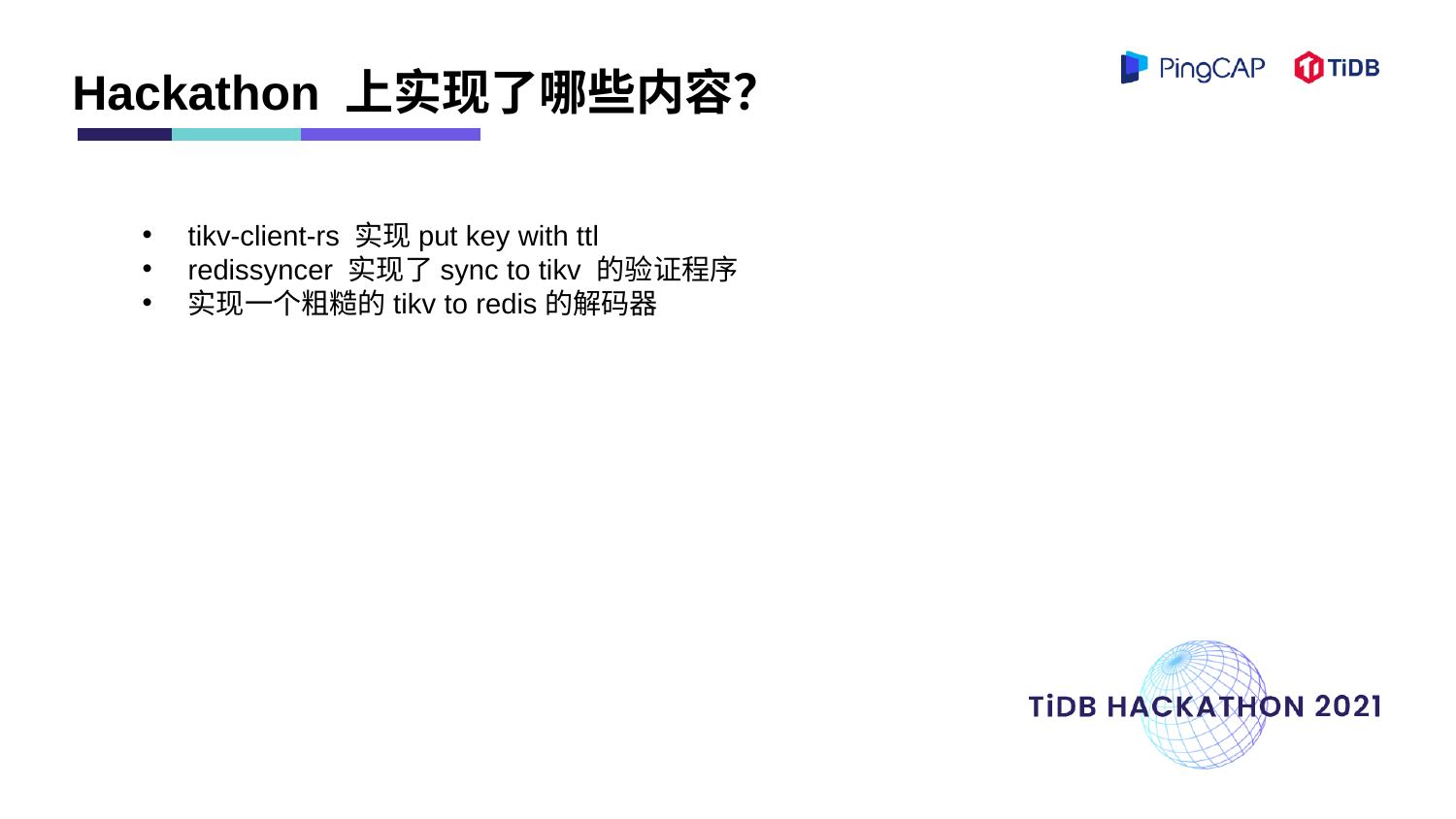

Hackathon 上实现了哪些内容？
tikv-client-rs 实现put key with ttl
redissyncer 实现了sync to tikv 的验证程序
实现一个粗糙的tikv to redis的解码器